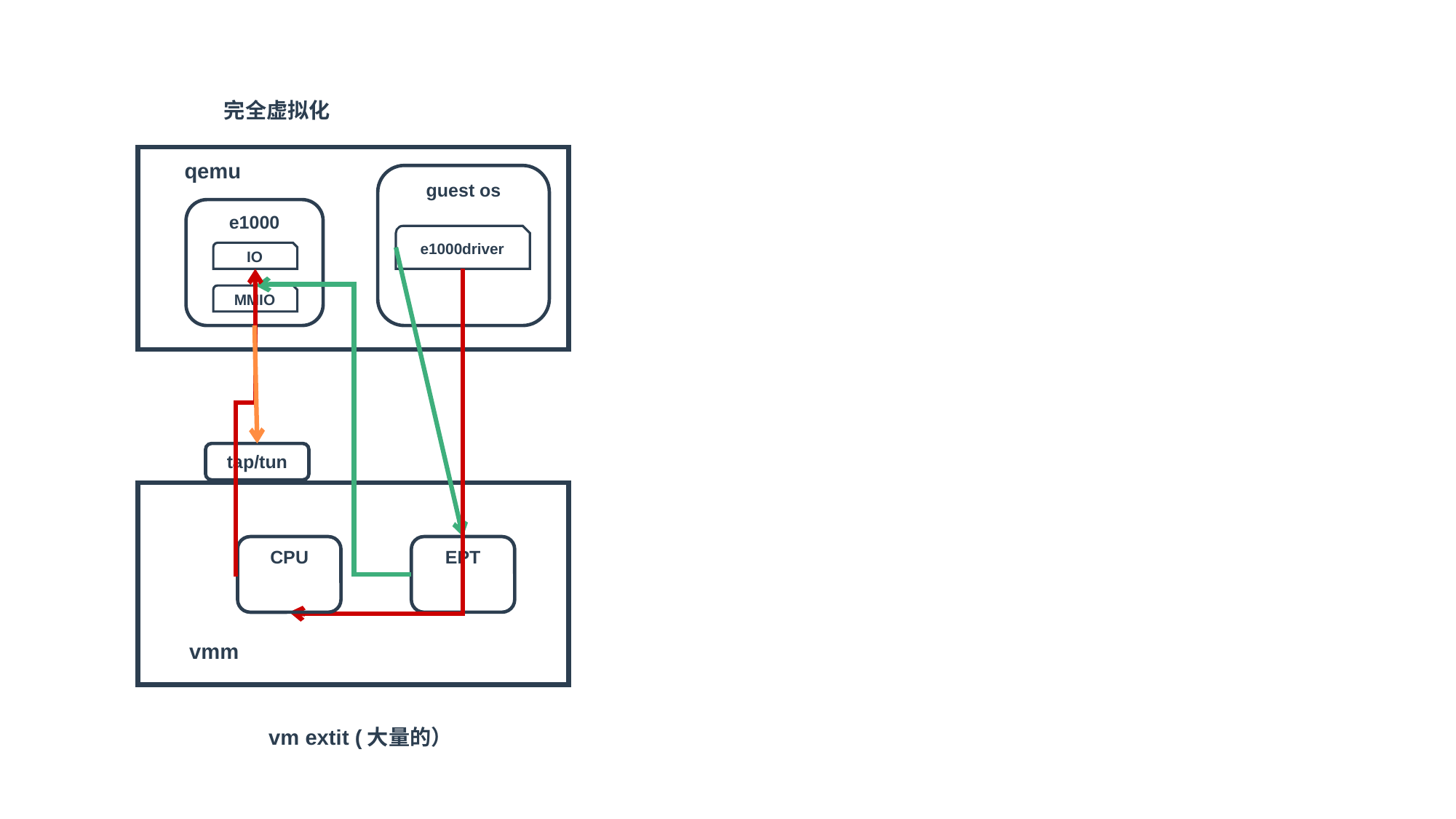

完全虚拟化

qemu
guest os
e1000
e1000driver
IO
MMIO
tap/tun

CPU
EPT
vmm
vm extit (大量的）